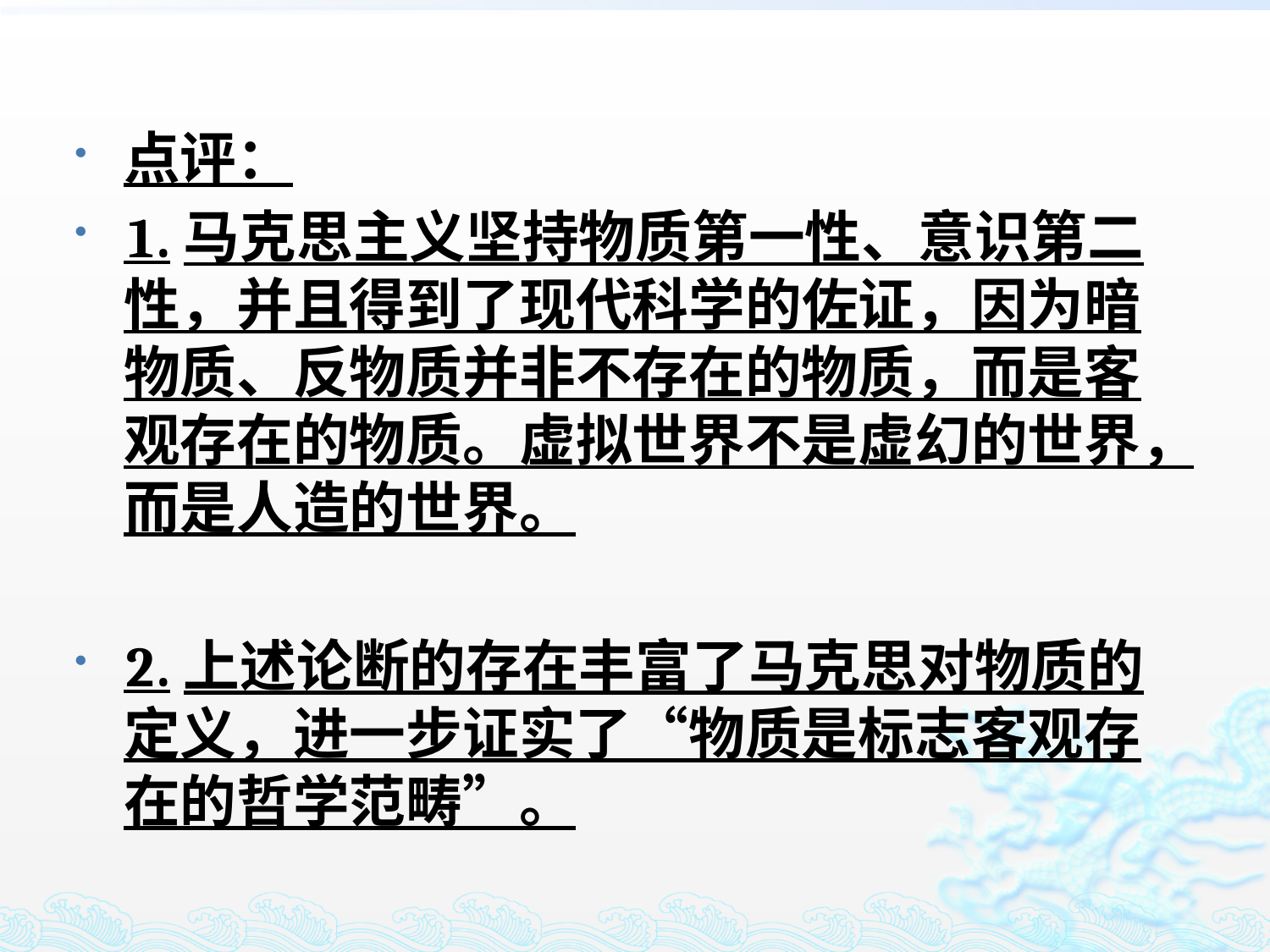

点评：
1.马克思主义坚持物质第一性、意识第二性，并且得到了现代科学的佐证，因为暗物质、反物质并非不存在的物质，而是客观存在的物质。虚拟世界不是虚幻的世界，而是人造的世界。

2.上述论断的存在丰富了马克思对物质的定义，进一步证实了“物质是标志客观存在的哲学范畴”。